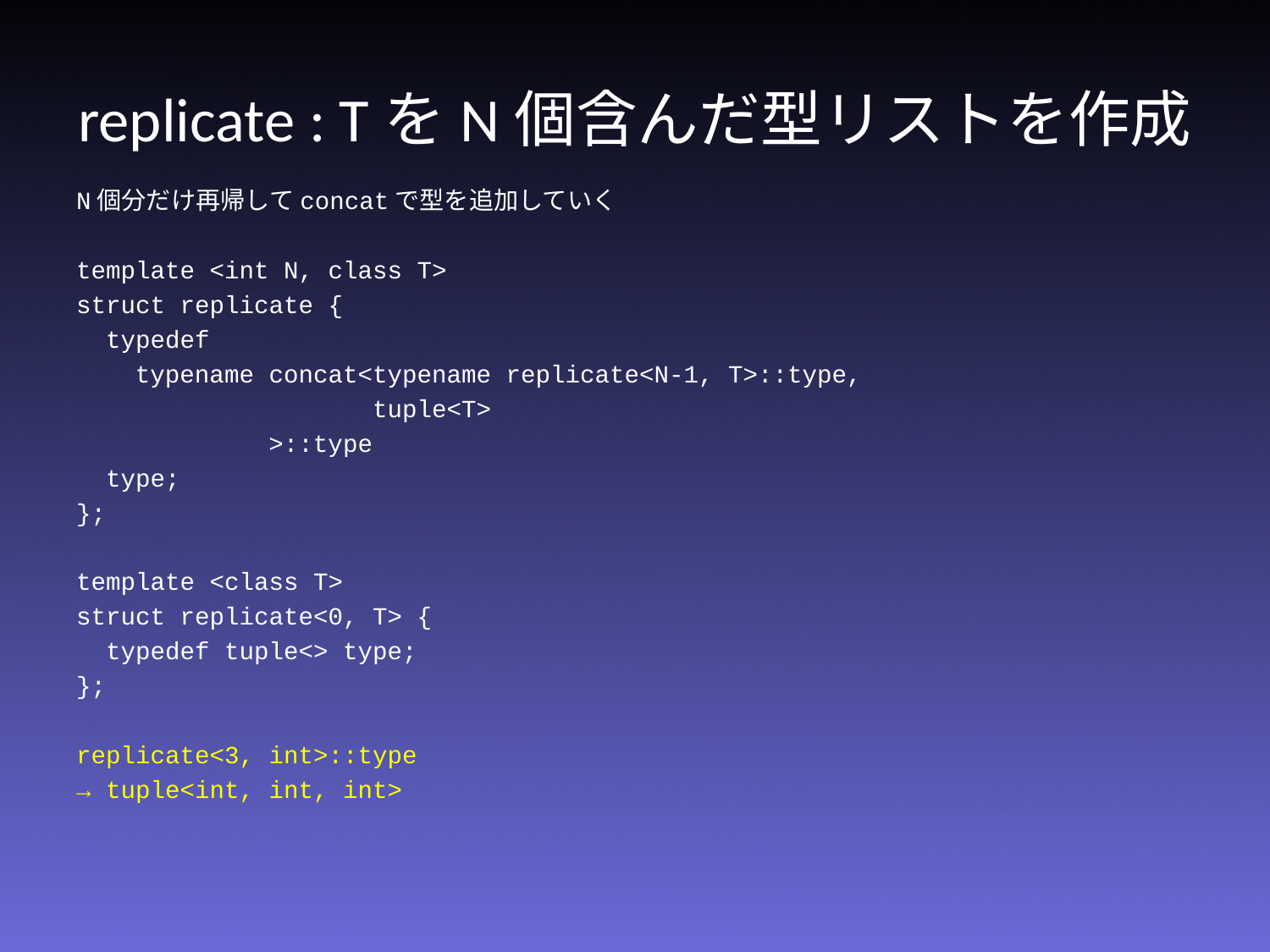

# replicate : TをN個含んだ型リストを作成
N個分だけ再帰してconcatで型を追加していく

template <int N, class T>
struct replicate {
  typedef
    typename concat<typename replicate<N-1, T>::type,
                    tuple<T>
             >::type
  type;
};

template <class T>
struct replicate<0, T> {
  typedef tuple<> type;
};

replicate<3, int>::type
→ tuple<int, int, int>